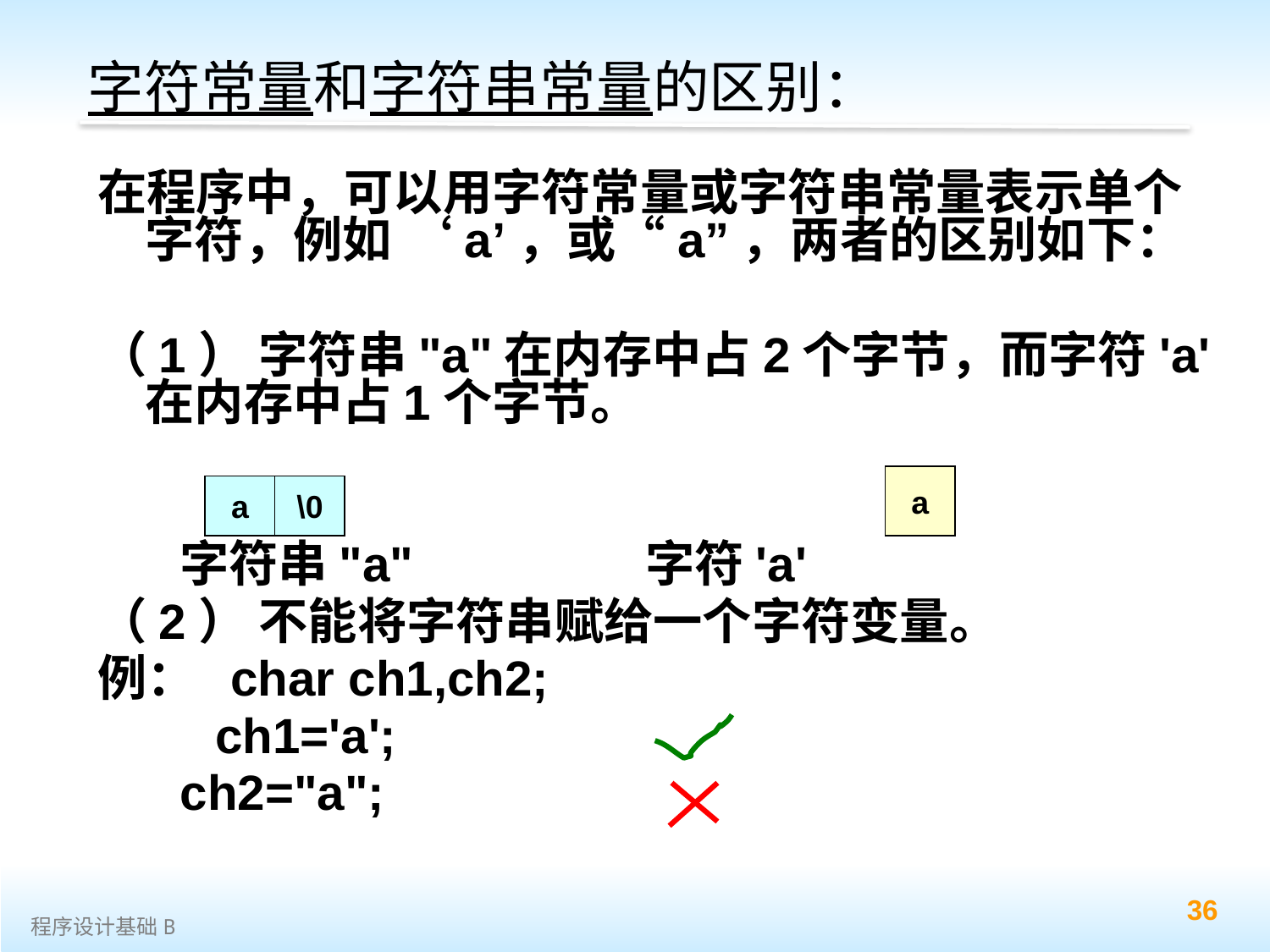

# 字符常量和字符串常量的区别：
在程序中，可以用字符常量或字符串常量表示单个字符，例如 ‘a’，或“a”，两者的区别如下：

（1） 字符串"a"在内存中占2个字节，而字符'a' 在内存中占1个字节。

  字符串"a"                字符'a'
（2） 不能将字符串赋给一个字符变量。
例：  char ch1,ch2;
   　 ch1='a';
      ch2="a";
a
a
\0

36